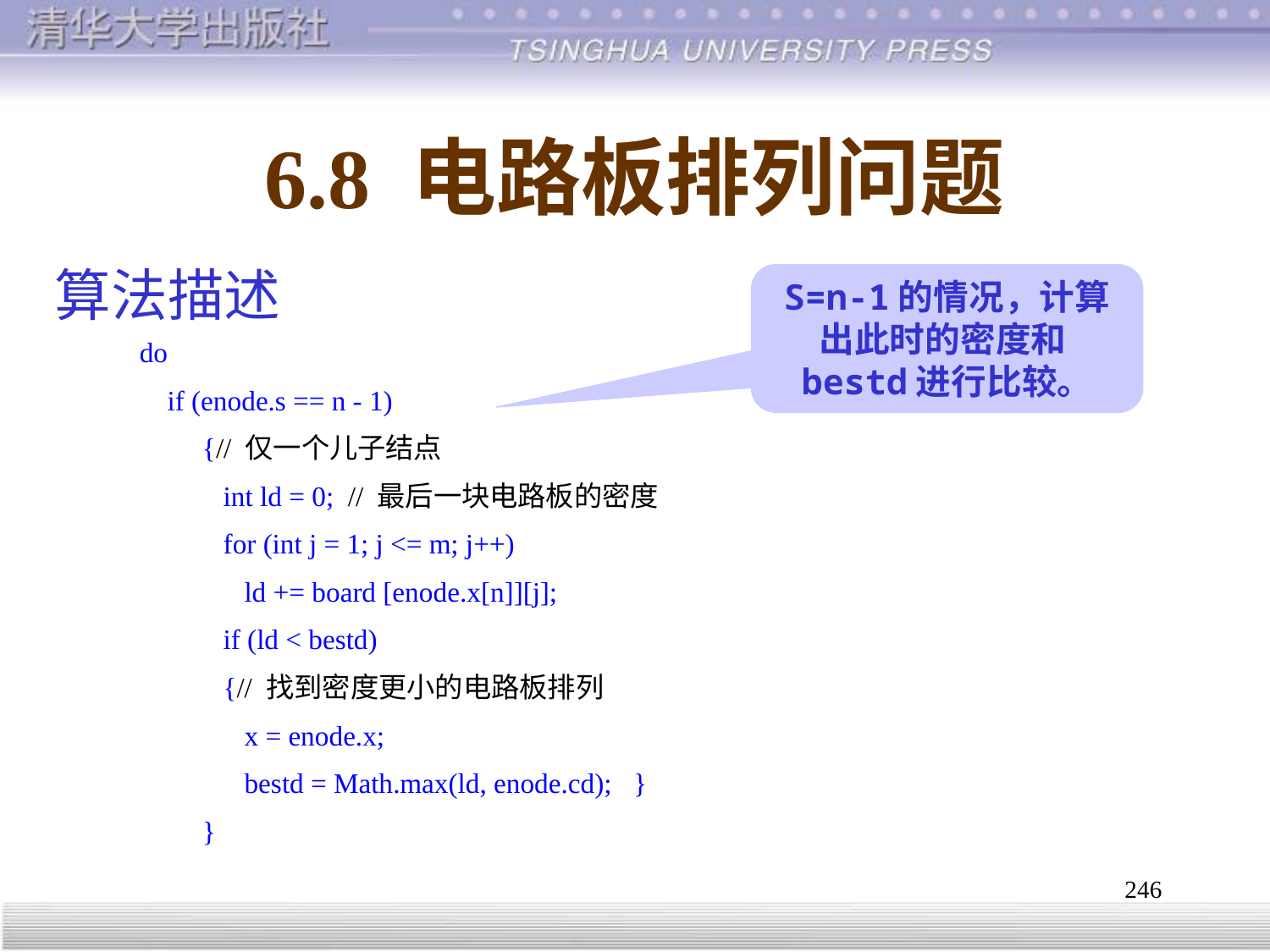

# 6.8 电路板排列问题
算法描述
S=n-1的情况，计算出此时的密度和bestd进行比较。
do
    if (enode.s == n - 1)
         {// 仅一个儿子结点
            int ld = 0;  // 最后一块电路板的密度
            for (int j = 1; j <= m; j++)
               ld += board [enode.x[n]][j];
            if (ld < bestd)
            {// 找到密度更小的电路板排列
               x = enode.x;
               bestd = Math.max(ld, enode.cd);   }
         }
246